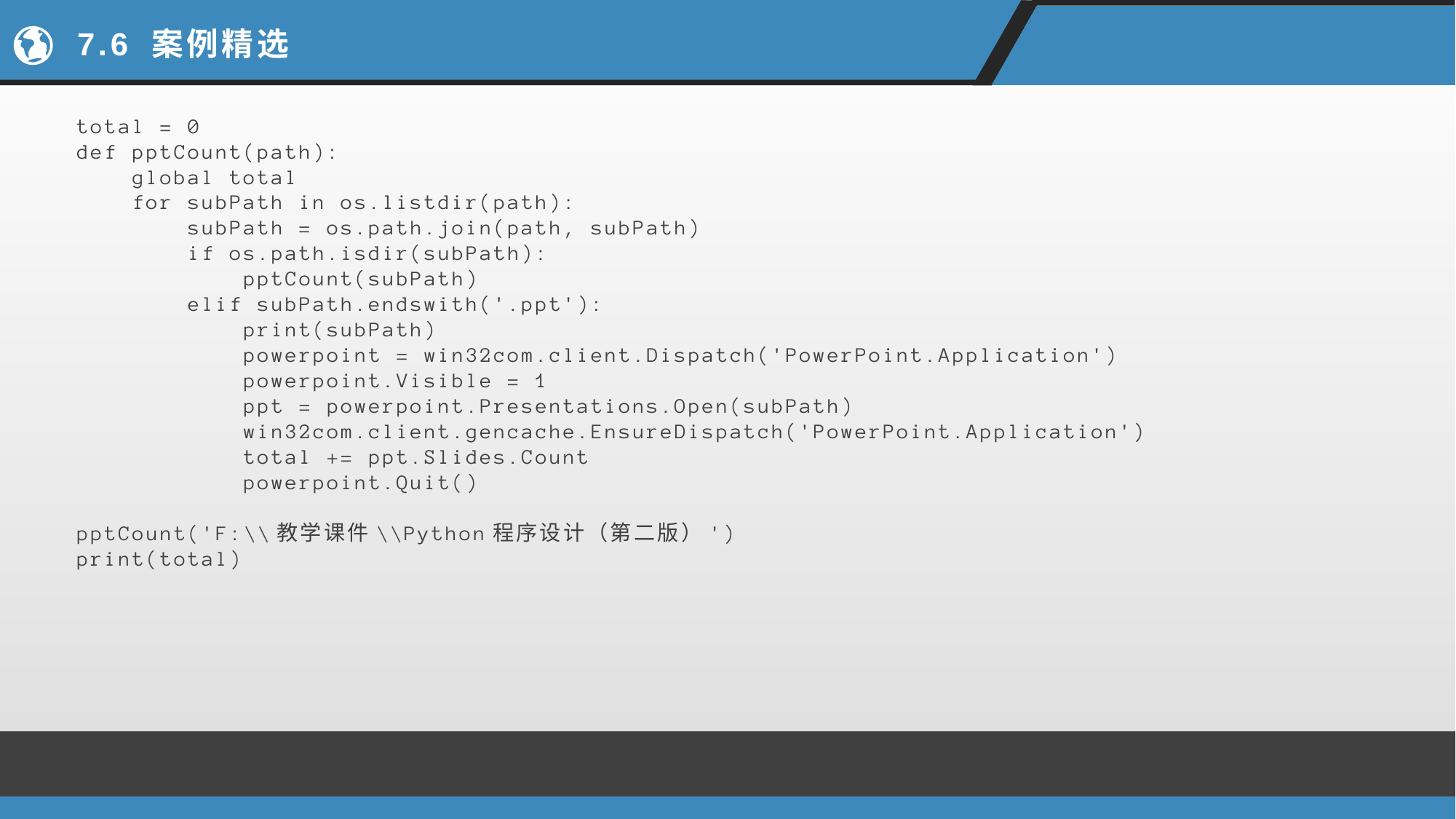

# 7.6 案例精选

total = 0
def pptCount(path):
    global total
    for subPath in os.listdir(path):
        subPath = os.path.join(path, subPath)
        if os.path.isdir(subPath):
            pptCount(subPath)
        elif subPath.endswith('.ppt'):
            print(subPath)
            powerpoint = win32com.client.Dispatch('PowerPoint.Application')
            powerpoint.Visible = 1
            ppt = powerpoint.Presentations.Open(subPath)
            win32com.client.gencache.EnsureDispatch('PowerPoint.Application')
            total += ppt.Slides.Count
            powerpoint.Quit()

pptCount('F:\\教学课件\\Python程序设计（第二版）')
print(total)